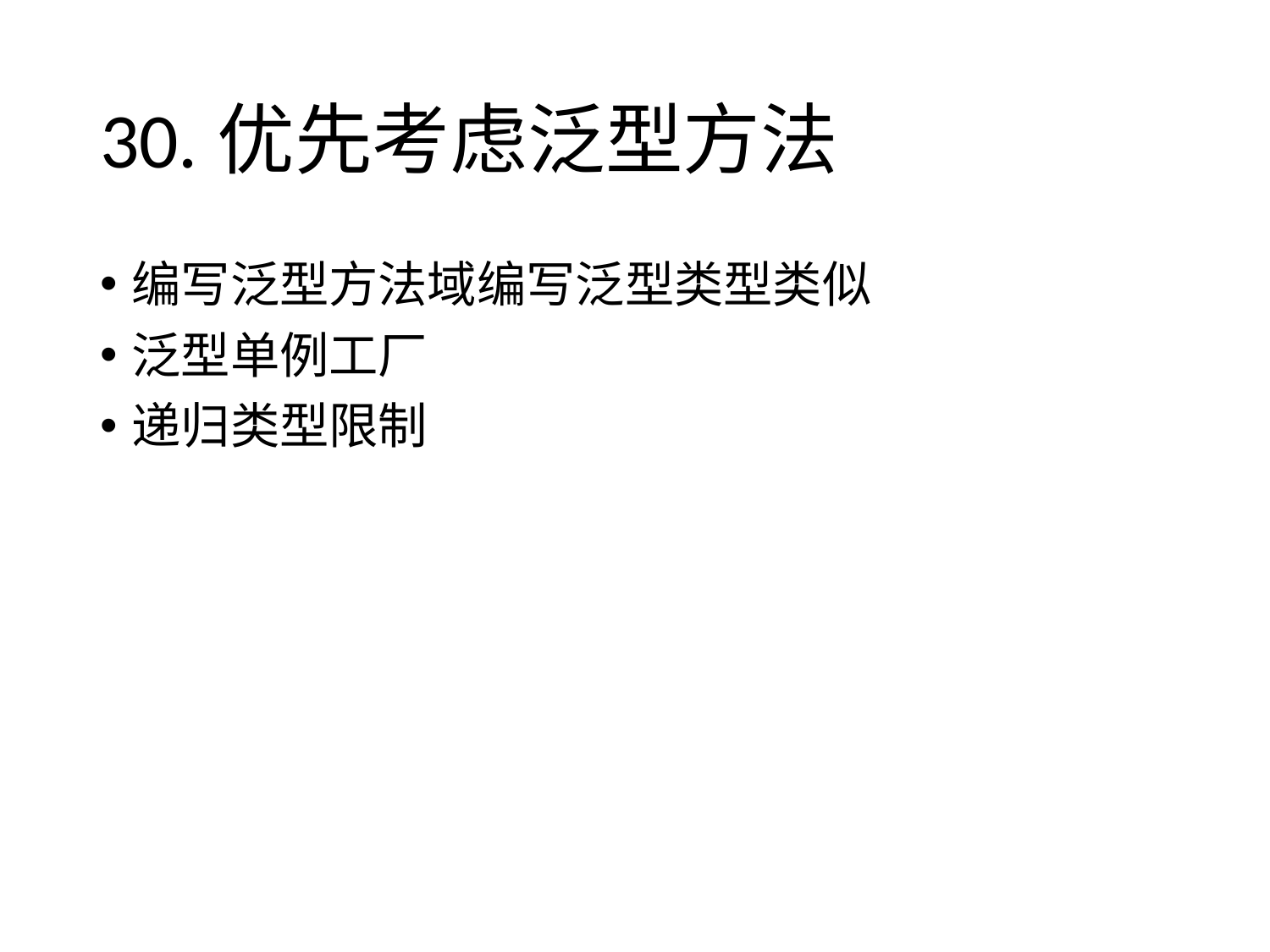

# 30.优先考虑泛型方法
编写泛型方法域编写泛型类型类似
泛型单例工厂
递归类型限制